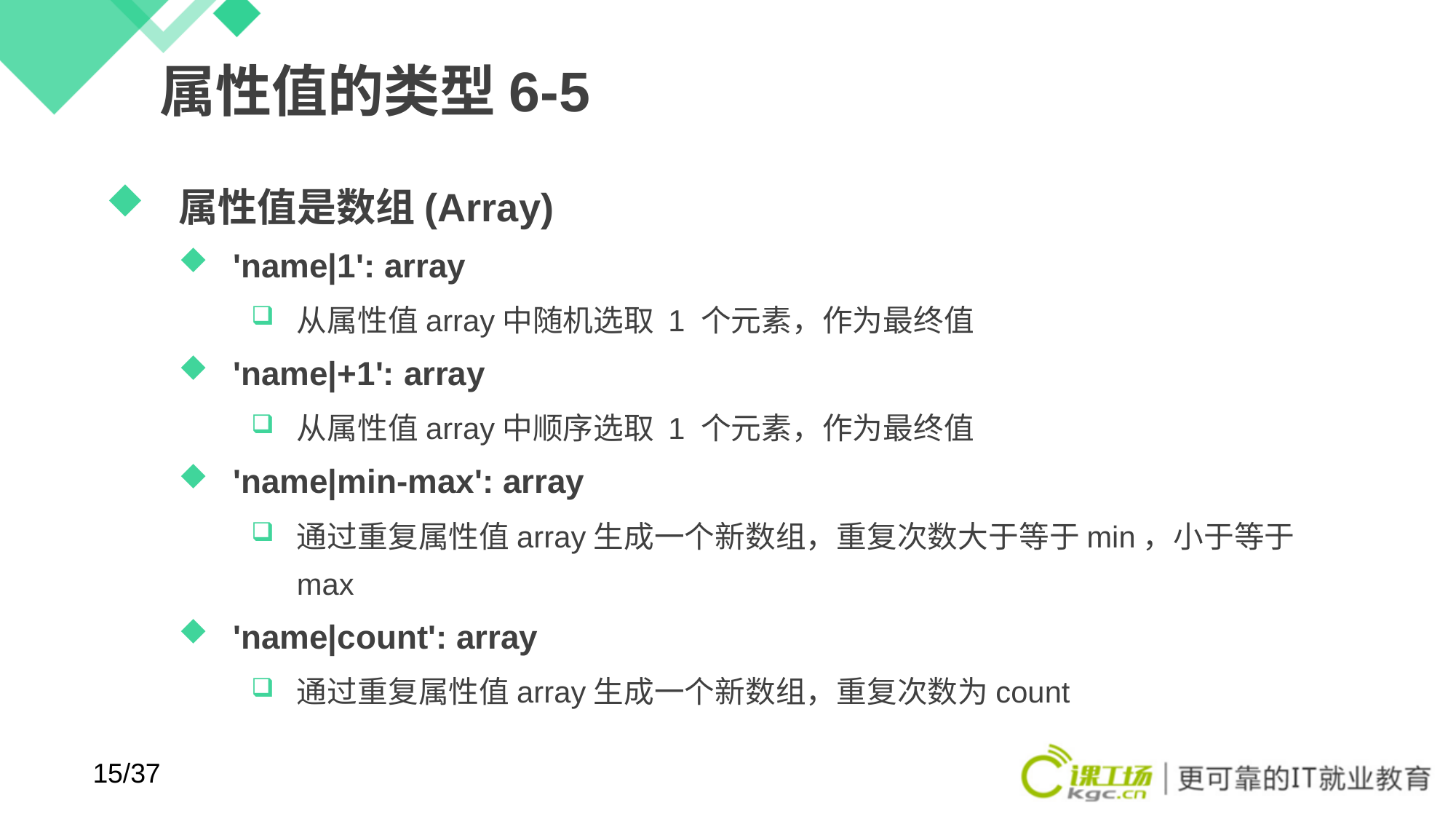

# 属性值的类型6-5
属性值是数组(Array)
'name|1': array
从属性值array中随机选取 1 个元素，作为最终值
'name|+1': array
从属性值array中顺序选取 1 个元素，作为最终值
'name|min-max': array
通过重复属性值array生成一个新数组，重复次数大于等于min，小于等于max
'name|count': array
通过重复属性值array生成一个新数组，重复次数为count